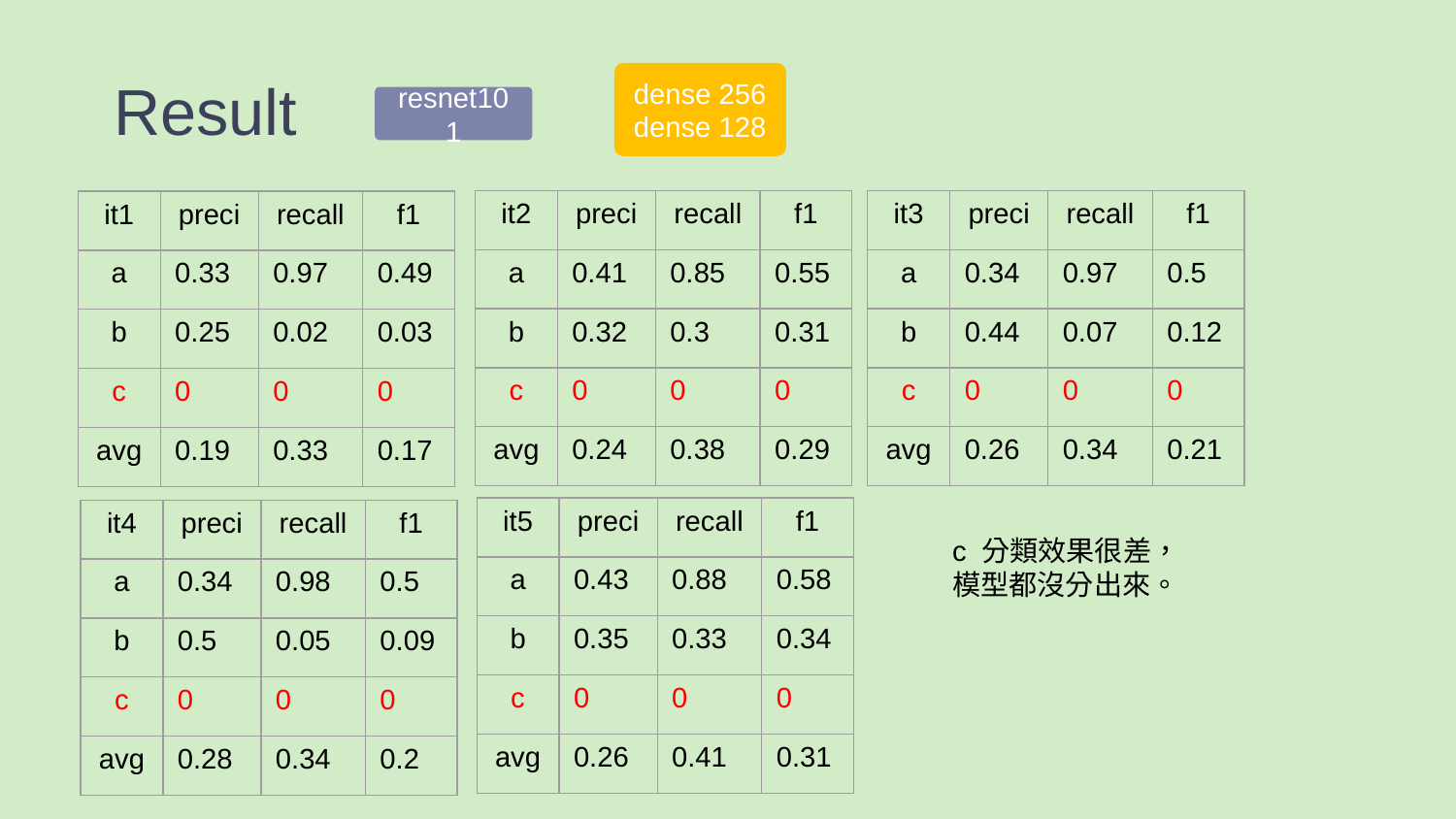

dense 256
dense 128
# Result
resnet101
| it2 | preci | recall | f1 |
| --- | --- | --- | --- |
| a | 0.41 | 0.85 | 0.55 |
| b | 0.32 | 0.3 | 0.31 |
| c | 0 | 0 | 0 |
| avg | 0.24 | 0.38 | 0.29 |
| it3 | preci | recall | f1 |
| --- | --- | --- | --- |
| a | 0.34 | 0.97 | 0.5 |
| b | 0.44 | 0.07 | 0.12 |
| c | 0 | 0 | 0 |
| avg | 0.26 | 0.34 | 0.21 |
| it1 | preci | recall | f1 |
| --- | --- | --- | --- |
| a | 0.33 | 0.97 | 0.49 |
| b | 0.25 | 0.02 | 0.03 |
| c | 0 | 0 | 0 |
| avg | 0.19 | 0.33 | 0.17 |
| it5 | preci | recall | f1 |
| --- | --- | --- | --- |
| a | 0.43 | 0.88 | 0.58 |
| b | 0.35 | 0.33 | 0.34 |
| c | 0 | 0 | 0 |
| avg | 0.26 | 0.41 | 0.31 |
| it4 | preci | recall | f1 |
| --- | --- | --- | --- |
| a | 0.34 | 0.98 | 0.5 |
| b | 0.5 | 0.05 | 0.09 |
| c | 0 | 0 | 0 |
| avg | 0.28 | 0.34 | 0.2 |
c 分類效果很差，
模型都沒分出來。